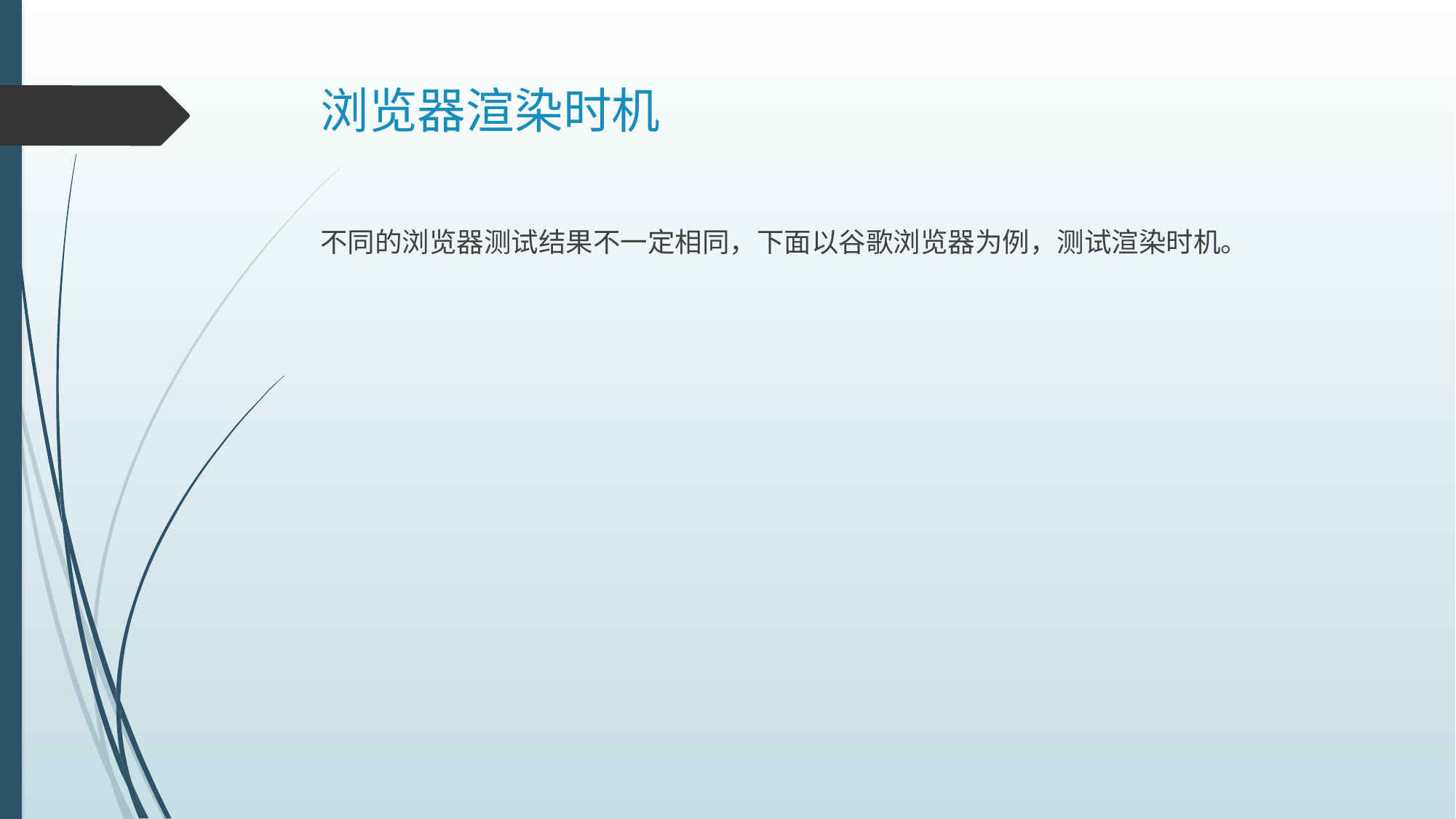

# 浏览器渲染时机
不同的浏览器测试结果不一定相同，下面以谷歌浏览器为例，测试渲染时机。